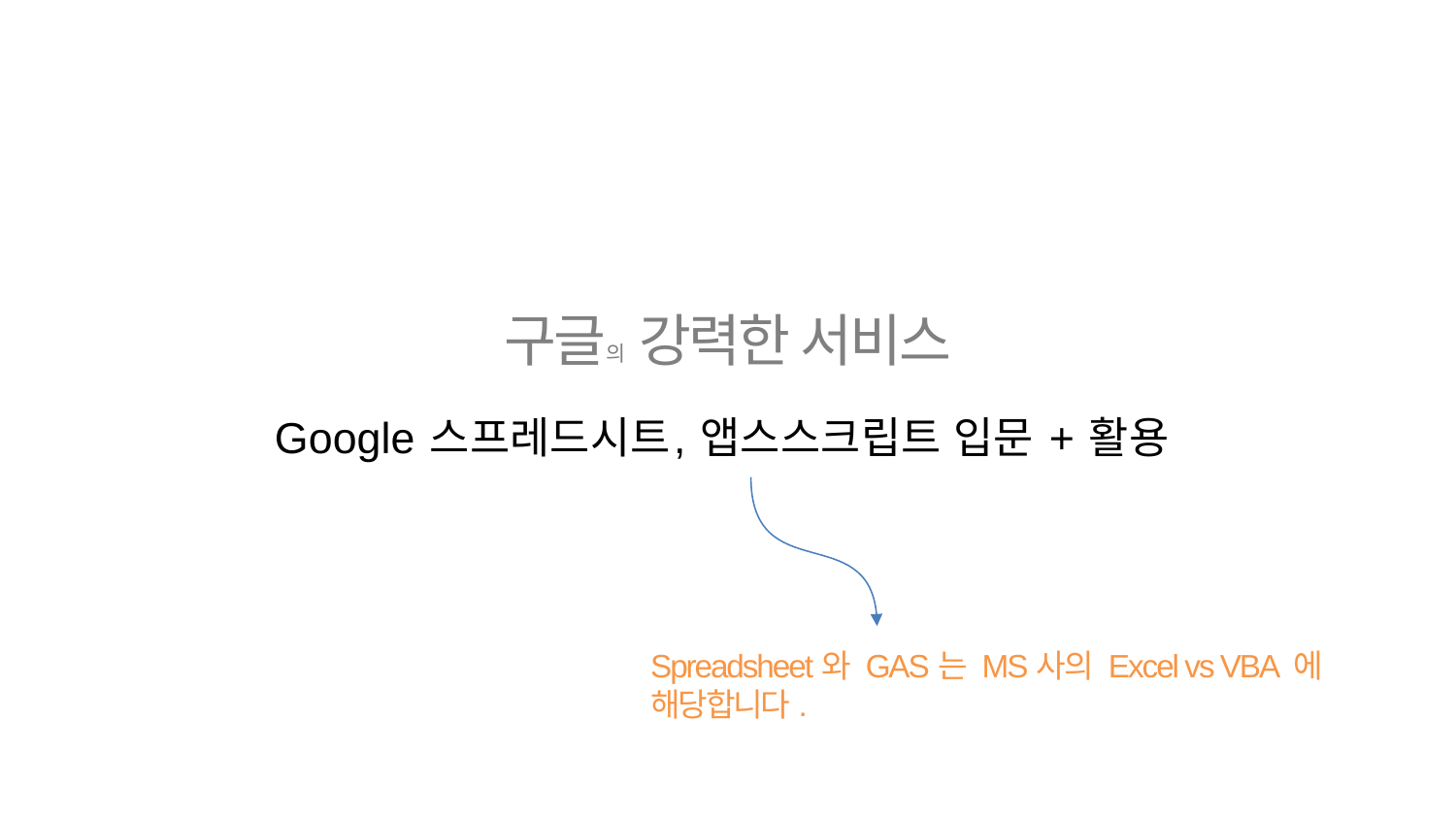

구글의 강력한 서비스
Google 스프레드시트, 앱스스크립트 입문 + 활용
Spreadsheet와 GAS는 MS사의 Excel vs VBA 에 해당합니다.